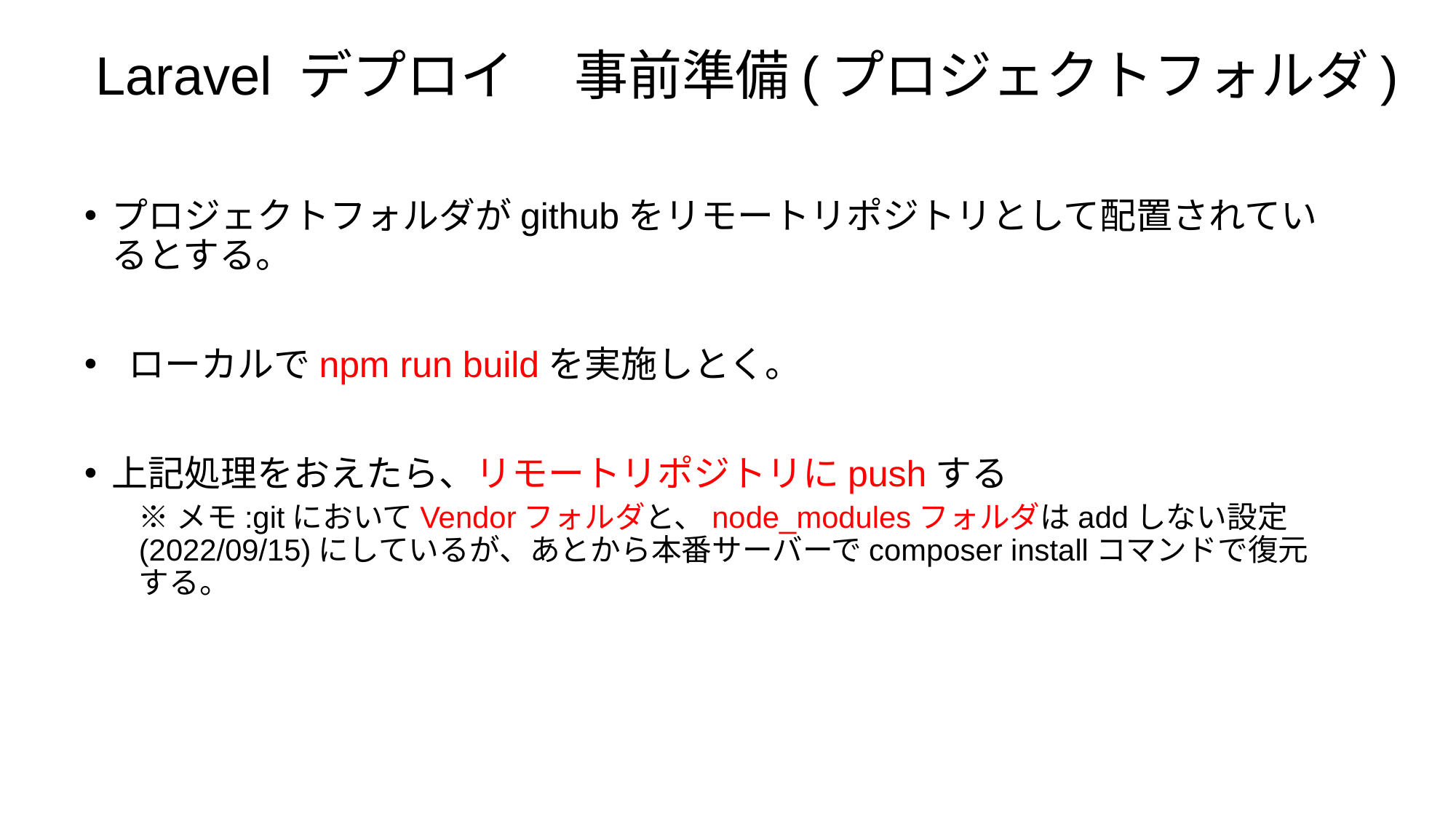

# Laravel デプロイ     事前準備(プロジェクトフォルダ)
プロジェクトフォルダがgithubをリモートリポジトリとして配置されているとする。

 ローカルでnpm run buildを実施しとく。

上記処理をおえたら、リモートリポジトリにpushする
※メモ:gitにおいてVendorフォルダと、node_modulesフォルダはaddしない設定(2022/09/15)にしているが、あとから本番サーバーでcomposer installコマンドで復元する。